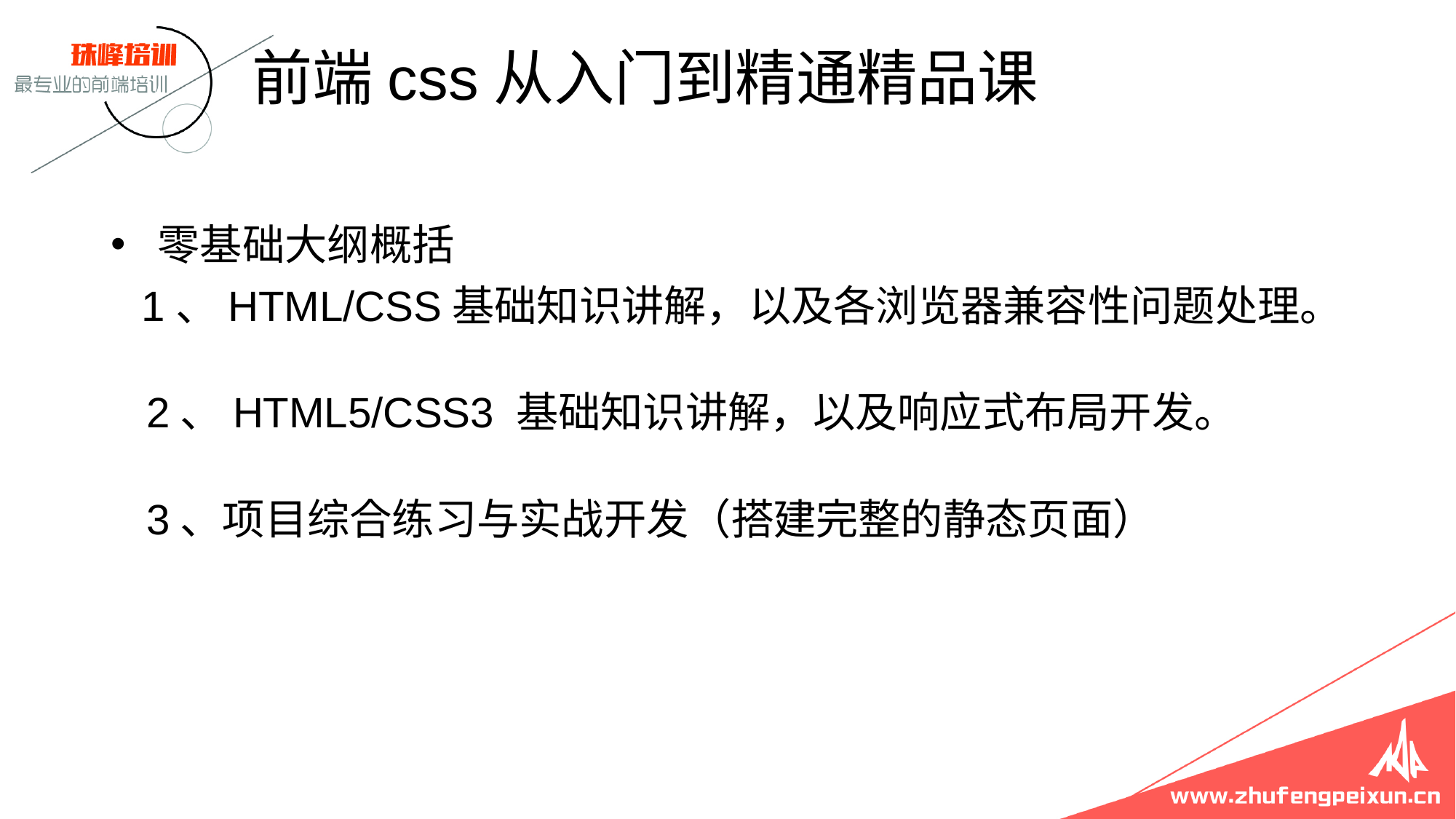

# 前端css从入门到精通精品课
 零基础大纲概括
   1、HTML/CSS基础知识讲解，以及各浏览器兼容性问题处理。
   2、HTML5/CSS3 基础知识讲解，以及响应式布局开发。
   3、项目综合练习与实战开发（搭建完整的静态页面）